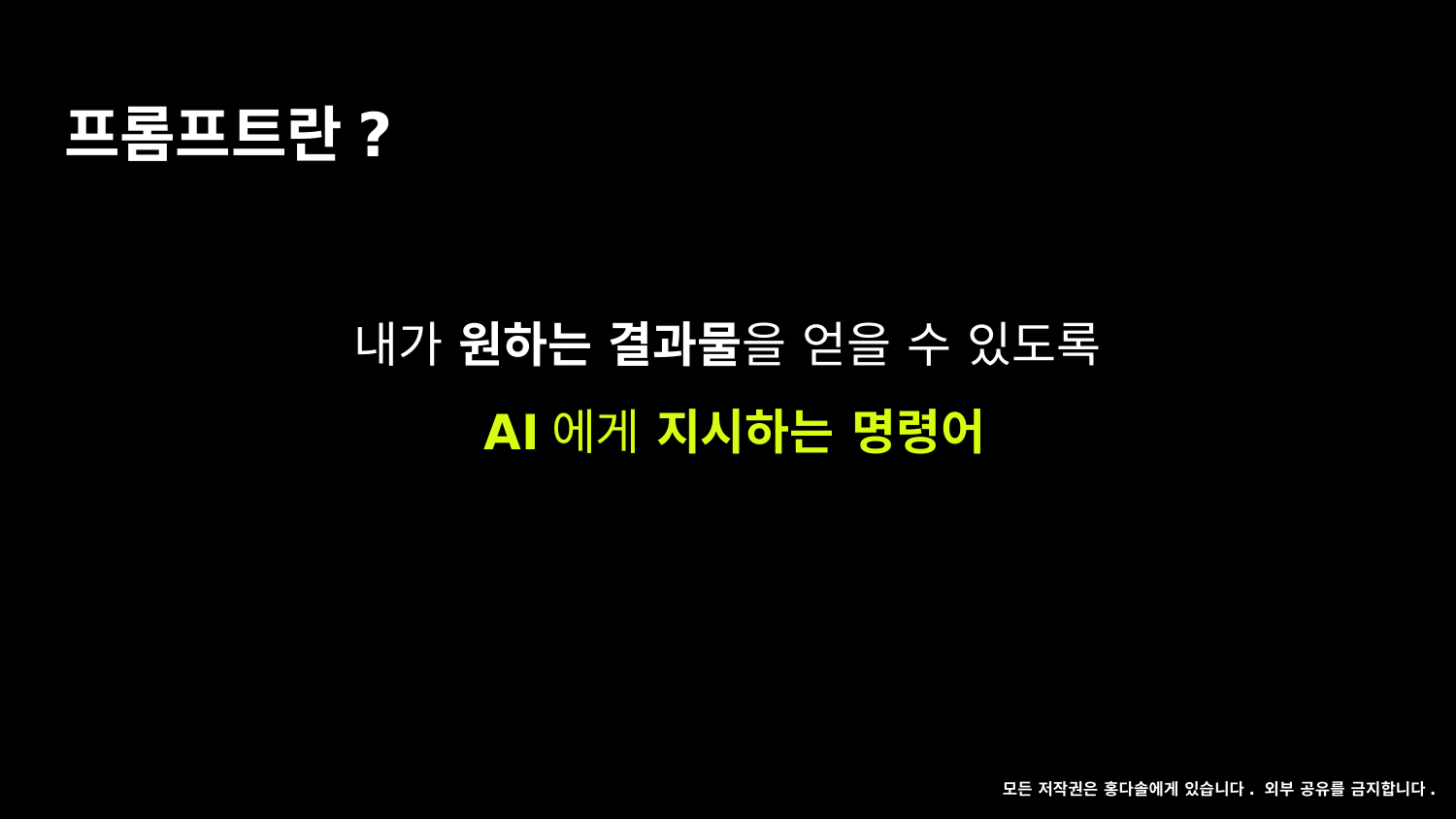

# 프롬프트란?
내가 원하는 결과물을 얻을 수 있도록
AI에게 지시하는 명령어
모든 저작권은 홍다솔에게 있습니다. 외부 공유를 금지합니다.